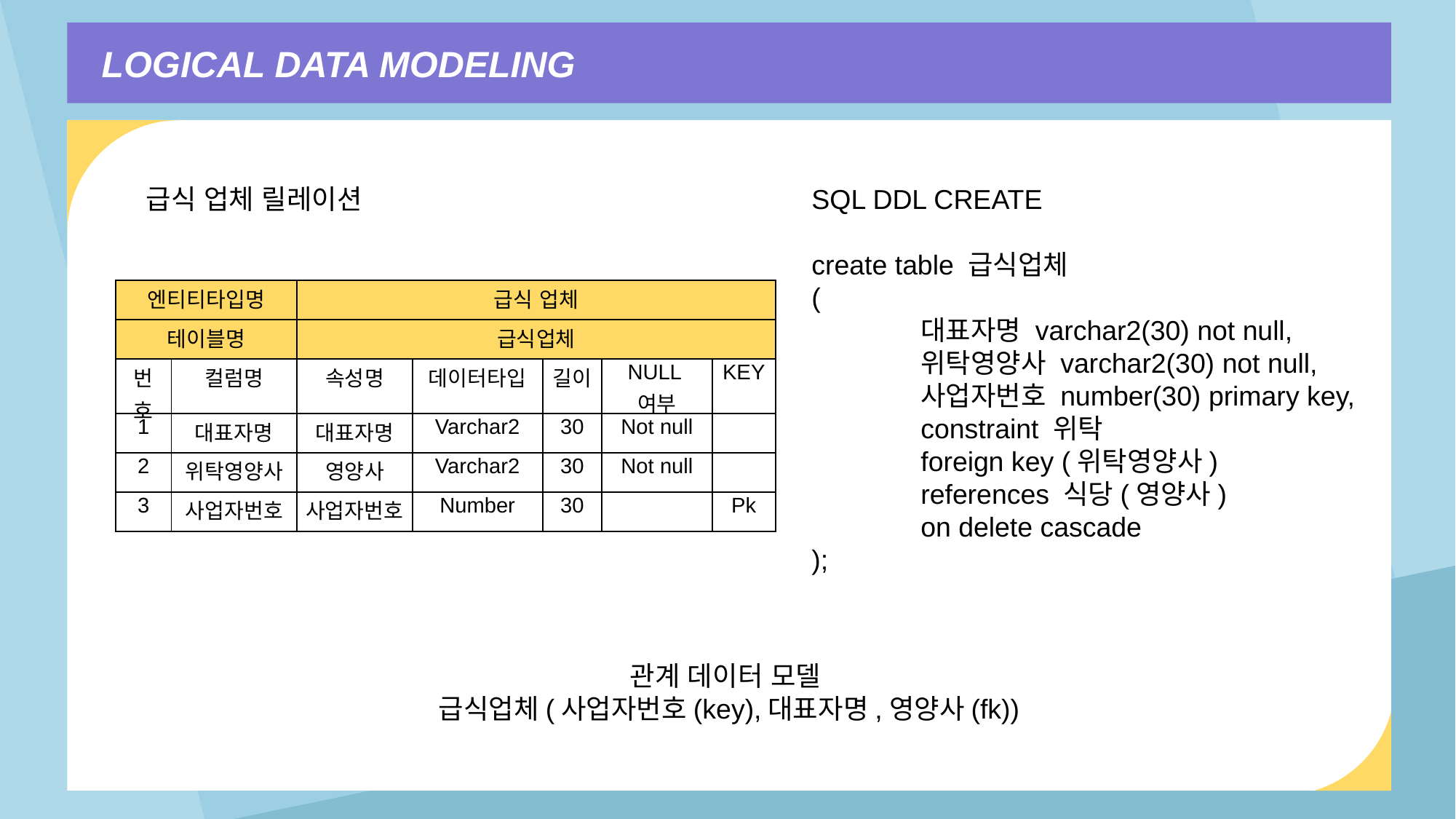

LOGICAL DATA MODELING

급식 업체 릴레이션
SQL DDL CREATE

create table 급식업체
(
	대표자명 varchar2(30) not null,
	위탁영양사 varchar2(30) not null,
	사업자번호 number(30) primary key,
	constraint 위탁
	foreign key (위탁영양사)
	references 식당(영양사)
	on delete cascade
);
| 엔티티타입명 |  | 급식 업체 |  |  |  |  |
| --- | --- | --- | --- | --- | --- | --- |
| 테이블명 |  | 급식업체 |  |  |  |  |
| 번호 | 컬럼명 | 속성명 | 데이터타입 | 길이 | NULL여부 | KEY |
| 1 | 대표자명 | 대표자명 | Varchar2 | 30 | Not null |  |
| 2 | 위탁영양사 | 영양사 | Varchar2 | 30 | Not null |  |
| 3 | 사업자번호 | 사업자번호 | Number | 30 |  | Pk |

관계 데이터 모델
급식업체(사업자번호(key),대표자명,영양사(fk))